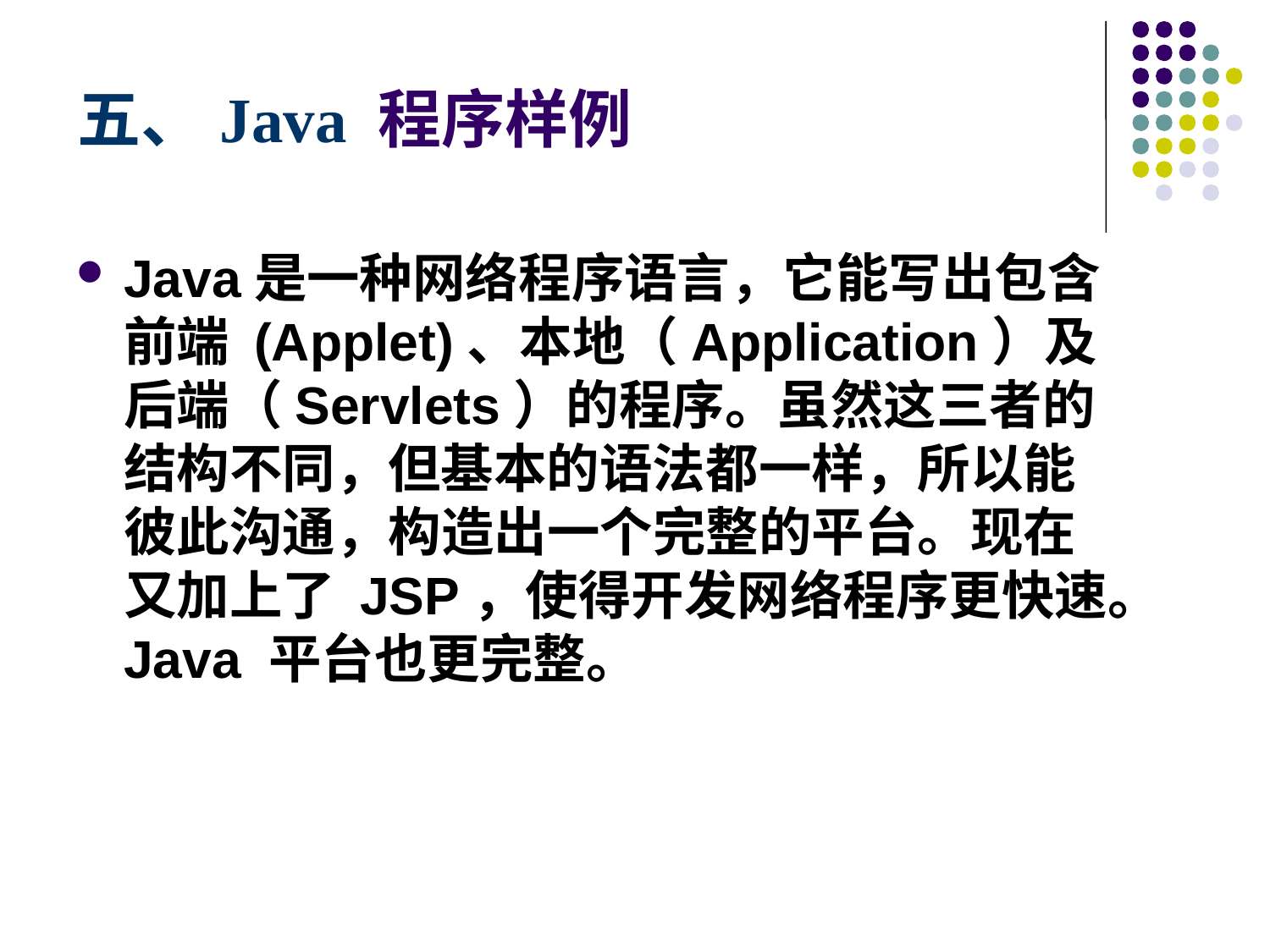

# 五、Java 程序样例
Java是一种网络程序语言，它能写出包含前端 (Applet)、本地（Application）及后端（Servlets）的程序。虽然这三者的结构不同，但基本的语法都一样，所以能彼此沟通，构造出一个完整的平台。现在又加上了 JSP，使得开发网络程序更快速。Java 平台也更完整。